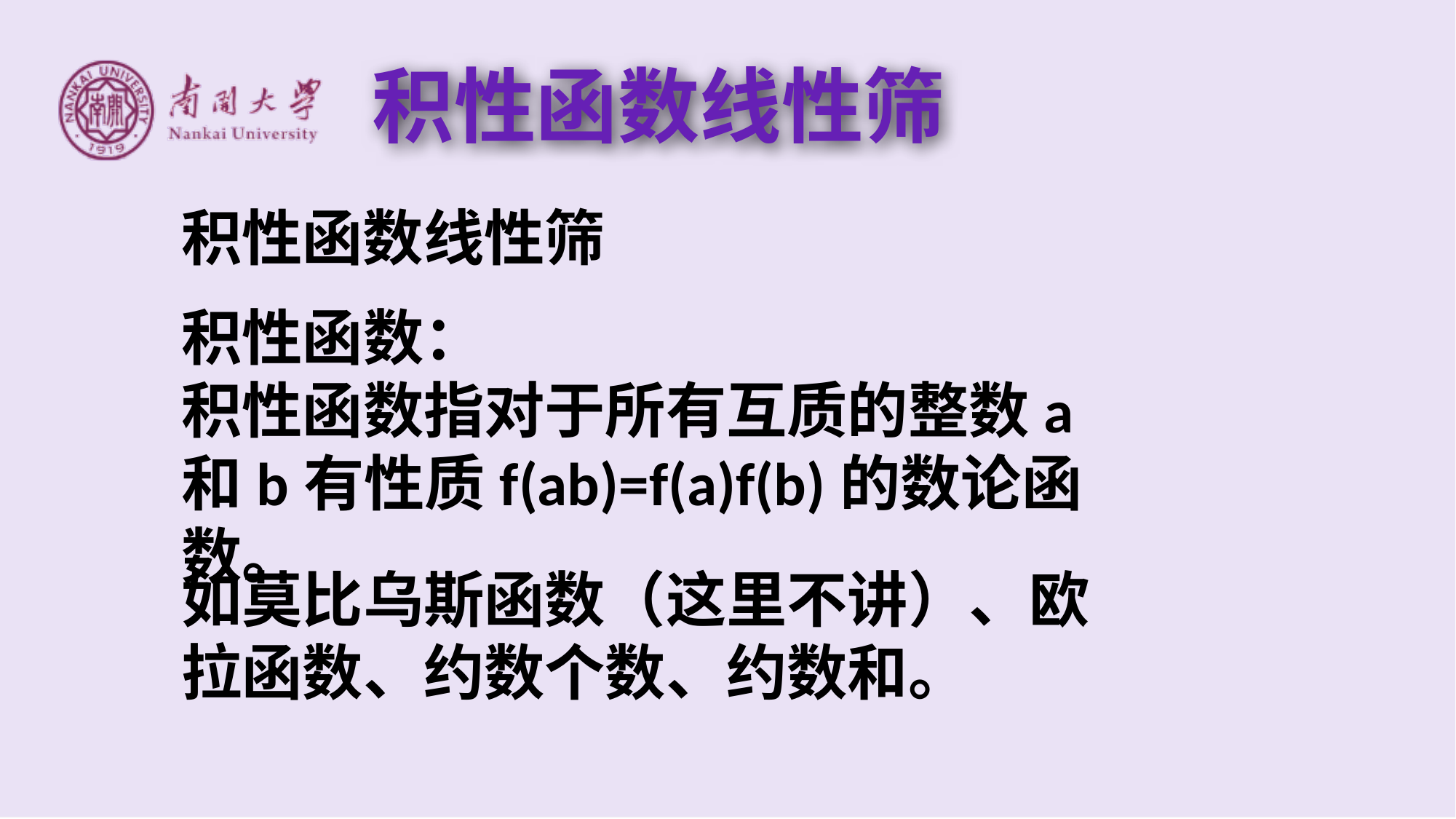

积性函数线性筛
积性函数线性筛
积性函数：
积性函数指对于所有互质的整数a和b有性质f(ab)=f(a)f(b)的数论函数。
如莫比乌斯函数（这里不讲）、欧拉函数、约数个数、约数和。